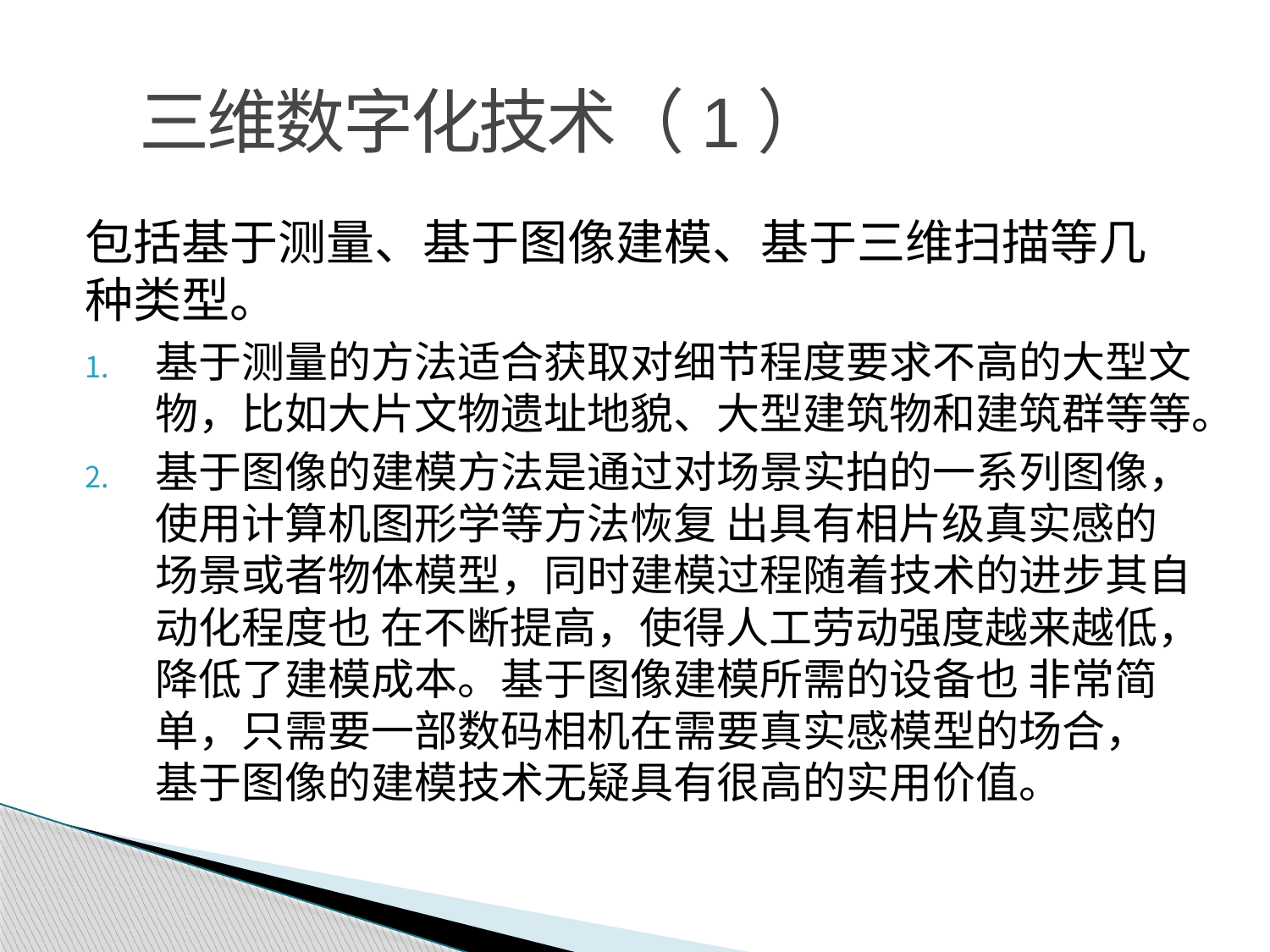

三维数字化技术（1）
包括基于测量、基于图像建模、基于三维扫描等几种类型。
基于测量的方法适合获取对细节程度要求不高的大型文物，比如大片文物遗址地貌、大型建筑物和建筑群等等。
基于图像的建模方法是通过对场景实拍的一系列图像，使用计算机图形学等方法恢复 出具有相片级真实感的场景或者物体模型，同时建模过程随着技术的进步其自动化程度也 在不断提高，使得人工劳动强度越来越低，降低了建模成本。基于图像建模所需的设备也 非常简单，只需要一部数码相机在需要真实感模型的场合， 基于图像的建模技术无疑具有很高的实用价值。